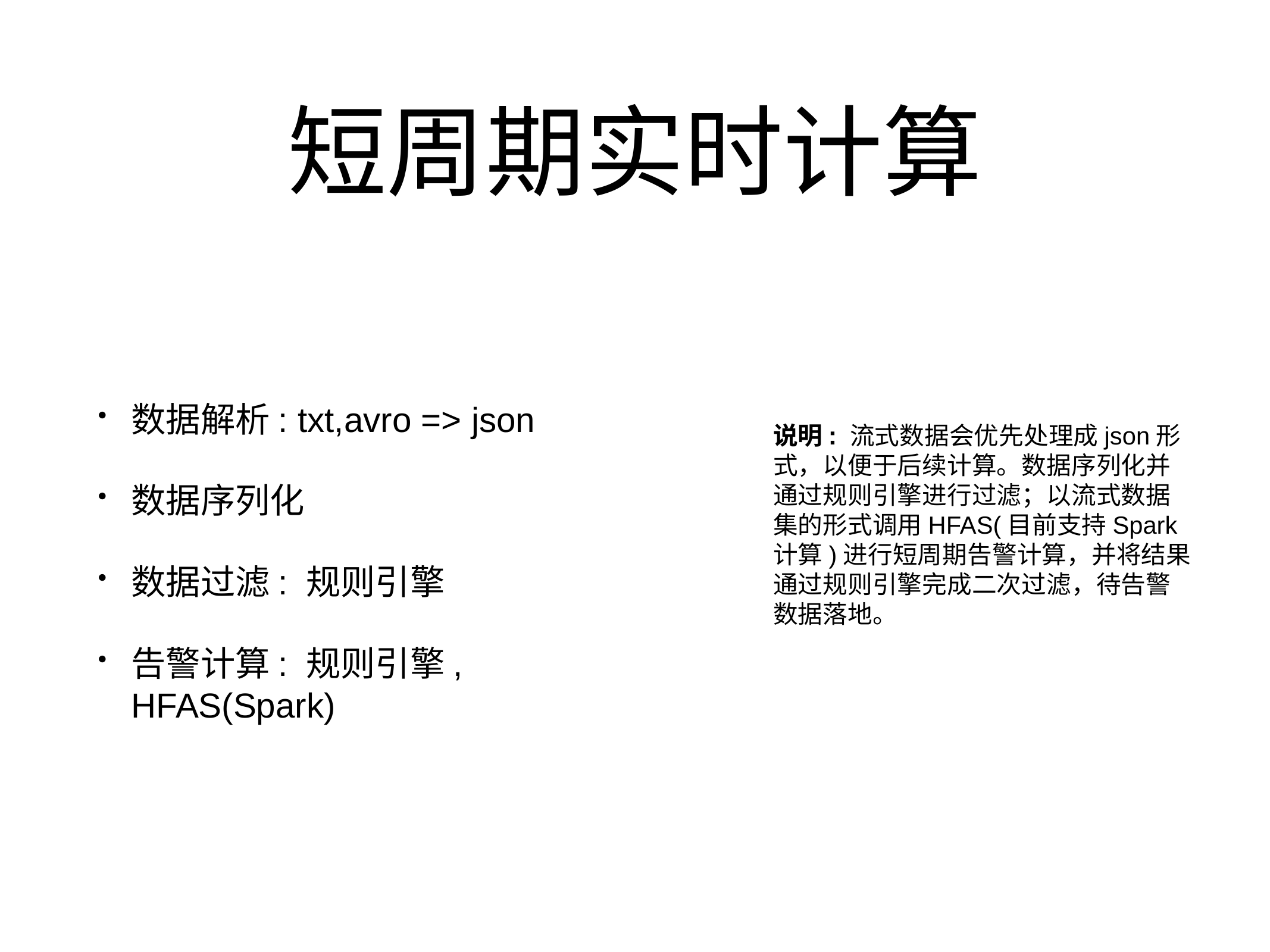

# 短周期实时计算
数据解析: txt,avro => json
数据序列化
数据过滤: 规则引擎
告警计算: 规则引擎, HFAS(Spark)
说明: 流式数据会优先处理成json形式，以便于后续计算。数据序列化并通过规则引擎进行过滤；以流式数据集的形式调用HFAS(目前支持Spark计算)进行短周期告警计算，并将结果通过规则引擎完成二次过滤，待告警数据落地。